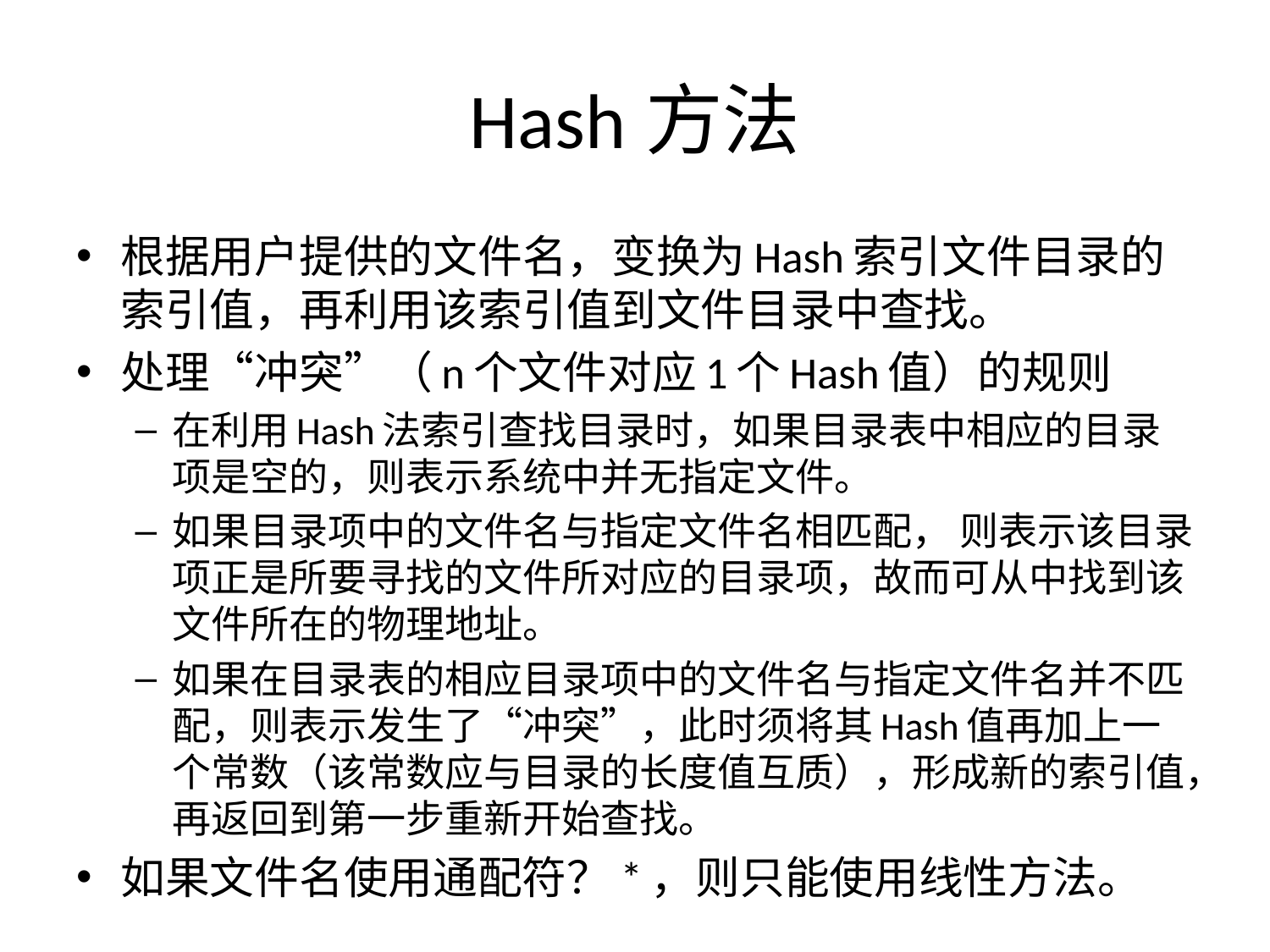

# Hash方法
根据用户提供的文件名，变换为Hash索引文件目录的索引值，再利用该索引值到文件目录中查找。
处理“冲突”（n个文件对应1个Hash值）的规则
在利用Hash法索引查找目录时，如果目录表中相应的目录项是空的，则表示系统中并无指定文件。
如果目录项中的文件名与指定文件名相匹配， 则表示该目录项正是所要寻找的文件所对应的目录项，故而可从中找到该文件所在的物理地址。
如果在目录表的相应目录项中的文件名与指定文件名并不匹配，则表示发生了“冲突”，此时须将其Hash值再加上一个常数（该常数应与目录的长度值互质），形成新的索引值，再返回到第一步重新开始查找。
如果文件名使用通配符？*，则只能使用线性方法。